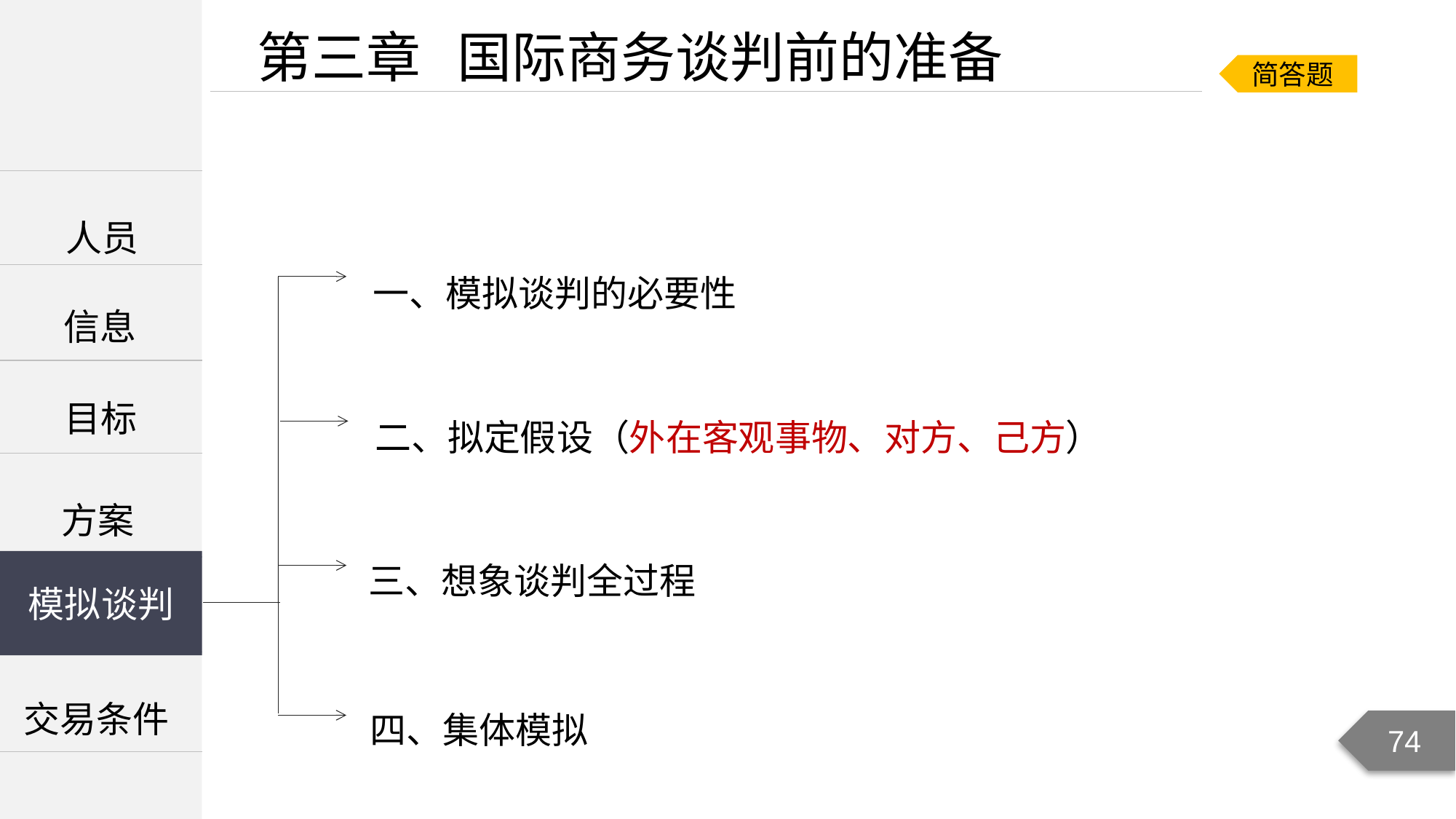

第三章   国际商务谈判前的准备
简答题
|  |
| --- |
|  |
|  |
人员
一、模拟谈判的必要性
信息

二、拟定假设（外在客观事物、对方、己方）
目标
方案
三、想象谈判全过程
模拟谈判

模拟谈判
四、集体模拟
交易条件
74